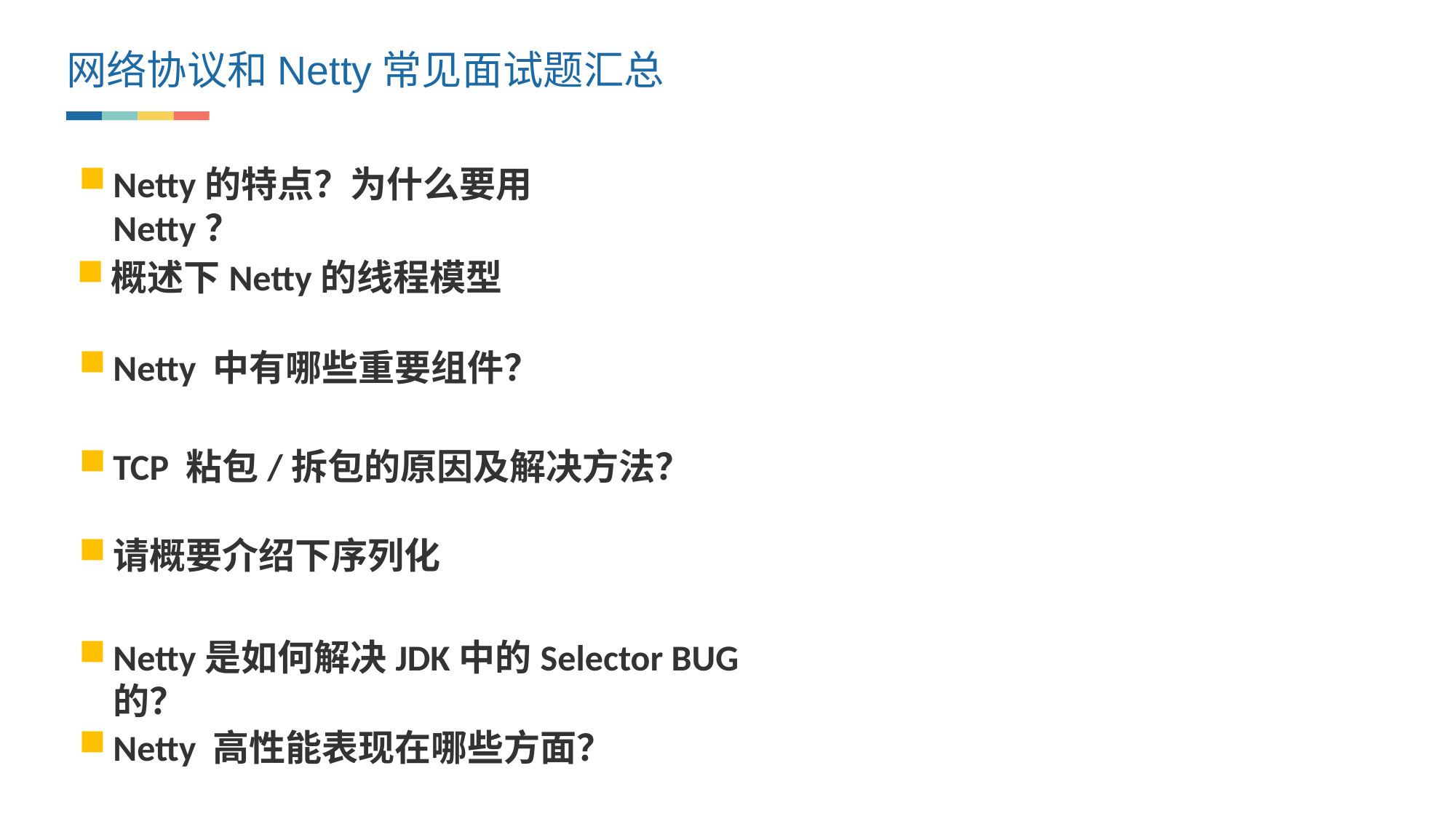

网络协议和Netty常见面试题汇总

Netty的特点？为什么要用Netty？
概述下Netty的线程模型
Netty 中有哪些重要组件？
TCP 粘包/拆包的原因及解决方法？
请概要介绍下序列化
Netty是如何解决JDK中的Selector BUG的？
Netty 高性能表现在哪些方面？